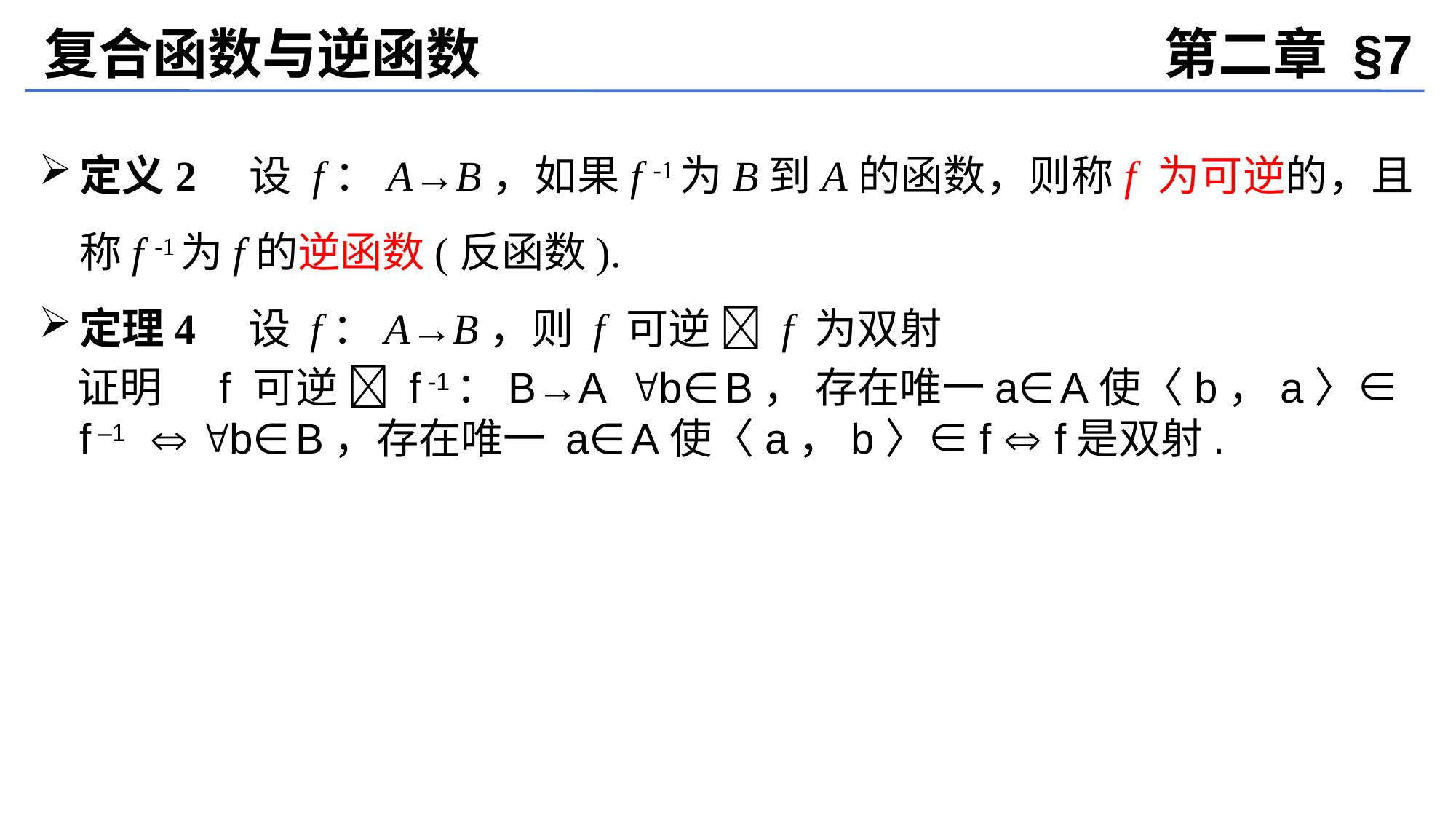

复合函数与逆函数
第二章 §7
定义2　设 f：A→B，如果f -1为B到A的函数，则称f 为可逆的，且称f -1为f的逆函数(反函数).
定理4　设 f：A→B，则 f 可逆 ⇔ f 为双射
   证明     f 可逆 ⇔ f -1：B→A  ∀b∈B， 存在唯一a∈A使〈b，a〉∈f –1  ⇔ ∀b∈B，存在唯一 a∈A使〈a，b〉∈f ⇔ f是双射.